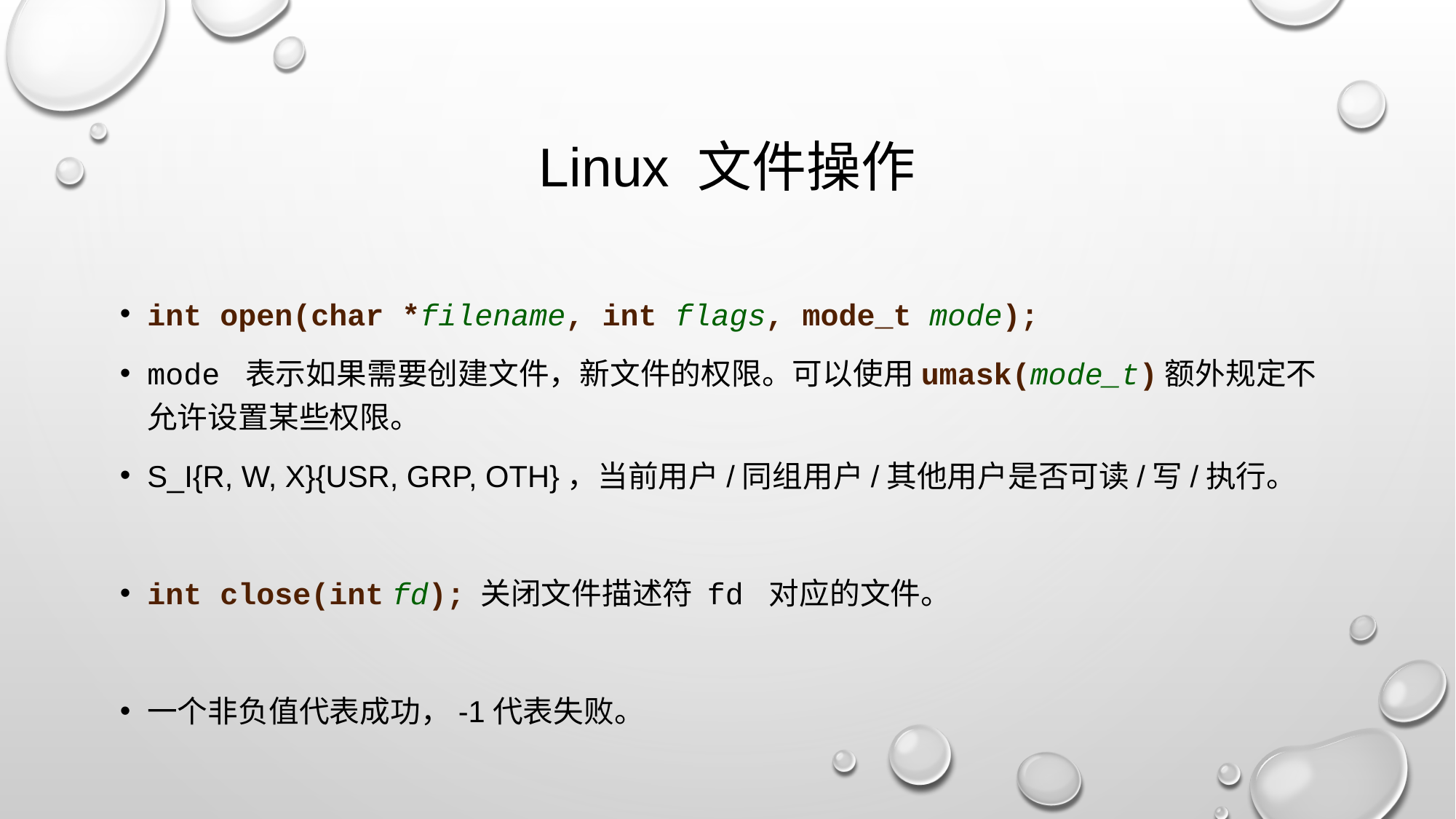

# Linux 文件操作
int open(char *filename, int flags, mode_t mode);
mode 表示如果需要创建文件，新文件的权限。可以使用umask(mode_t)额外规定不允许设置某些权限。
S_I{R, W, X}{USR, GRP, OTH}，当前用户/同组用户/其他用户是否可读/写/执行。

int close(int fd); 关闭文件描述符 fd 对应的文件。

一个非负值代表成功，-1代表失败。